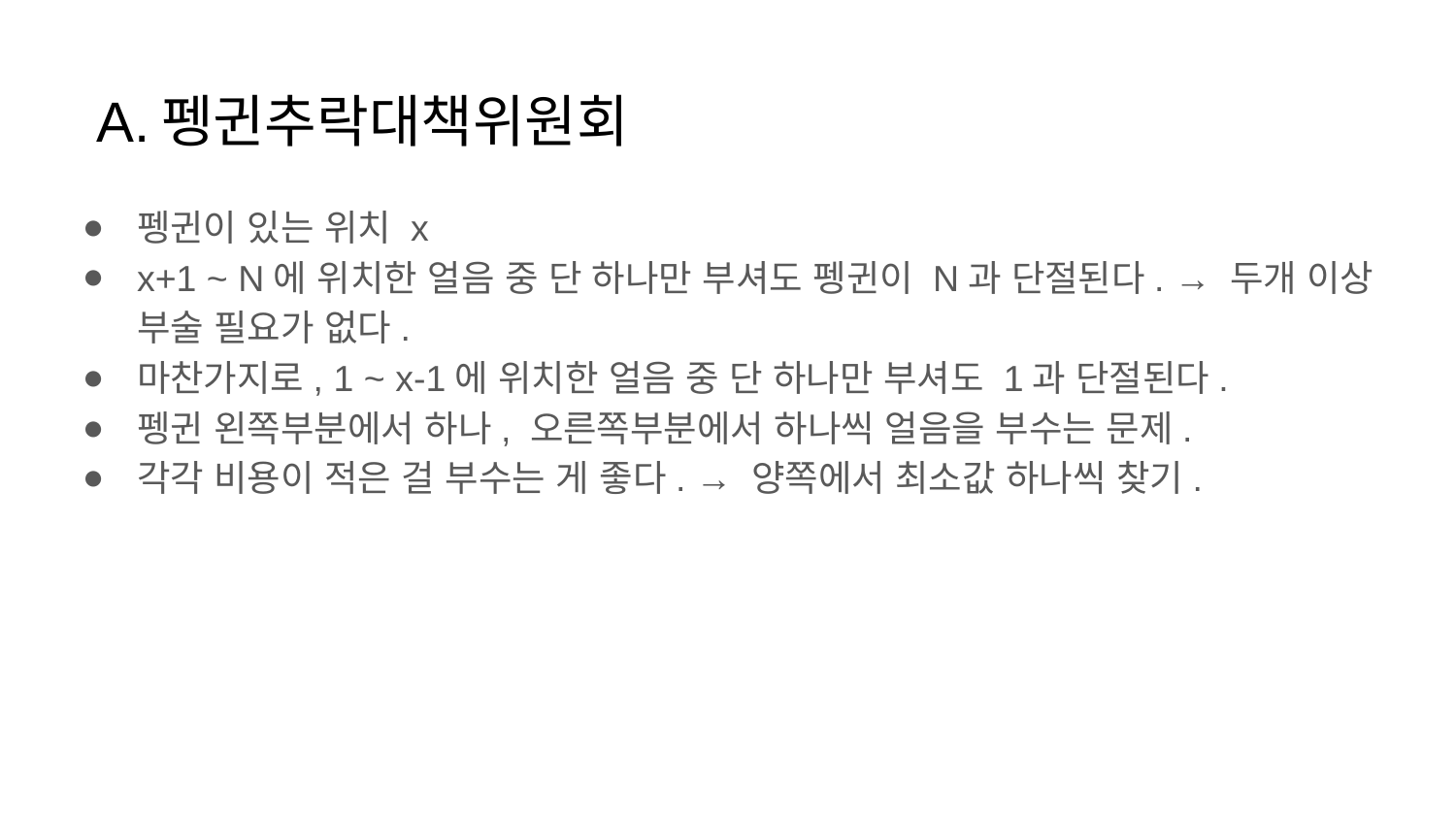

# 펭귄추락대책위원회

펭귄이 있는 위치 x
x+1 ~ N에 위치한 얼음 중 단 하나만 부셔도 펭귄이 N과 단절된다. → 두개 이상 부술 필요가 없다.
마찬가지로, 1 ~ x-1에 위치한 얼음 중 단 하나만 부셔도 1과 단절된다.
펭귄 왼쪽부분에서 하나, 오른쪽부분에서 하나씩 얼음을 부수는 문제.
각각 비용이 적은 걸 부수는 게 좋다. → 양쪽에서 최소값 하나씩 찾기.